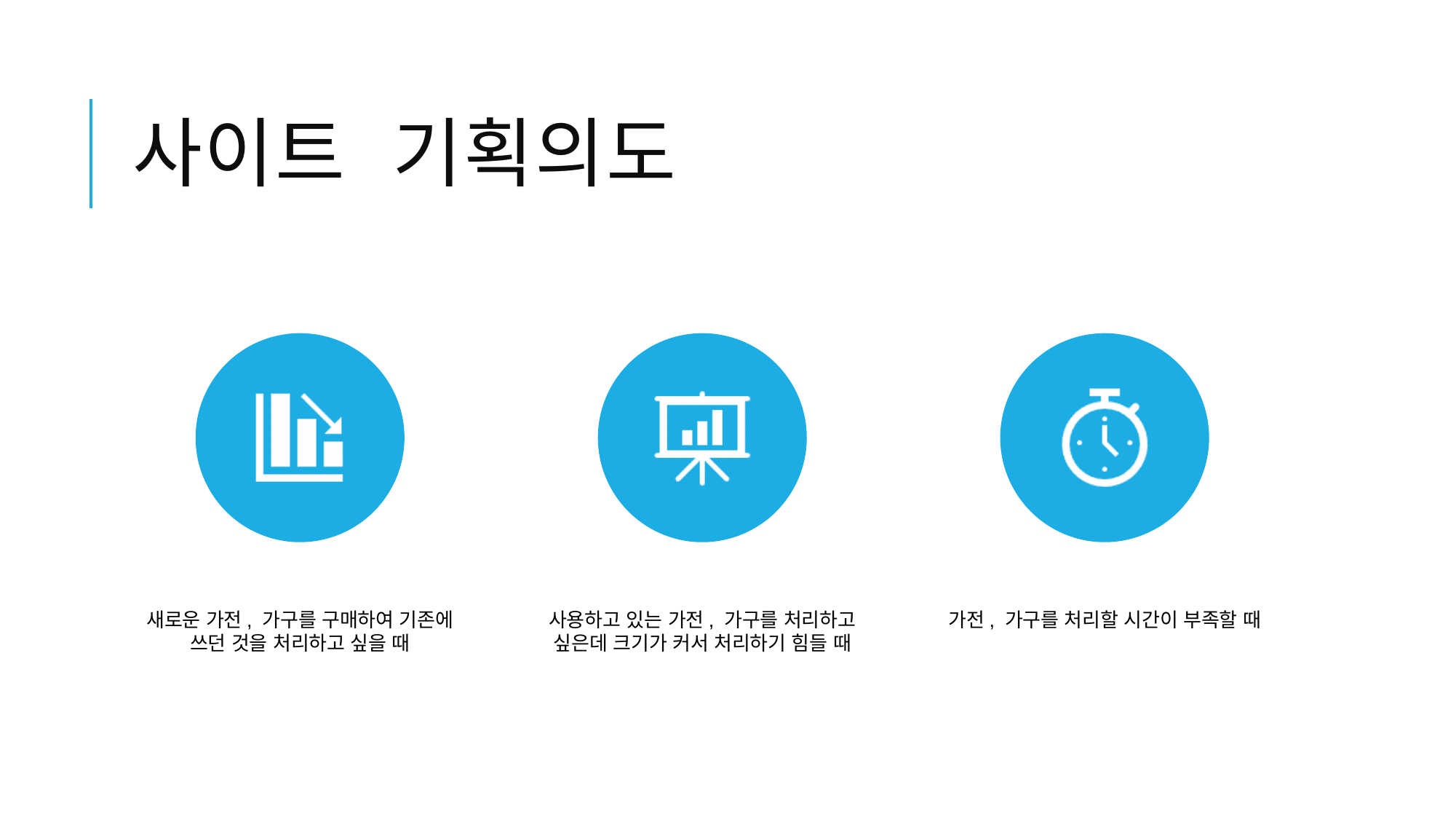

# 사이트  기획의도
새로운 가전, 가구를 구매하여 기존에 쓰던 것을 처리하고 싶을 때
사용하고 있는 가전, 가구를 처리하고 싶은데 크기가 커서 처리하기 힘들 때
가전, 가구를 처리할 시간이 부족할 때